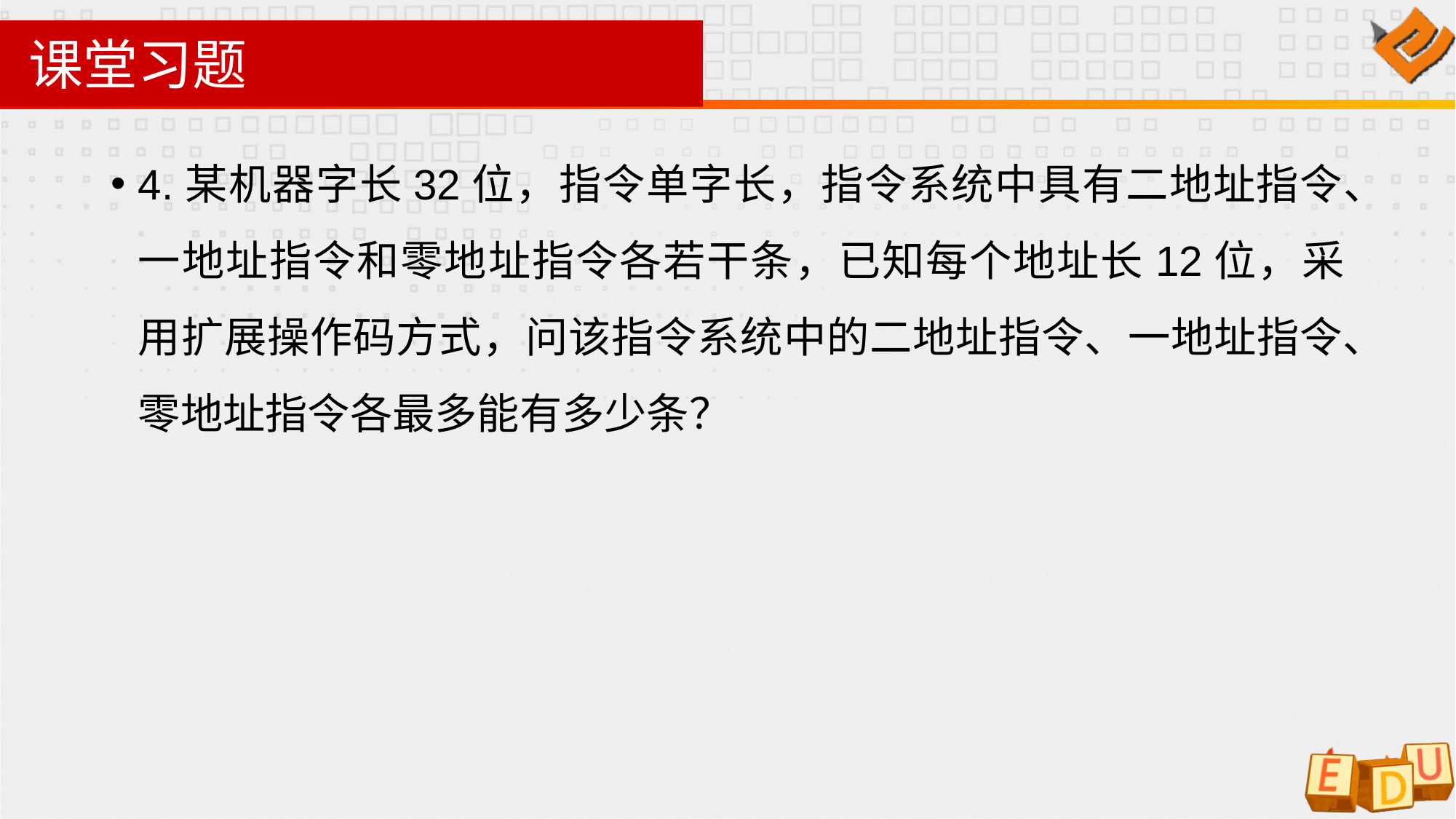

# 课堂习题
4.某机器字长32位，指令单字长，指令系统中具有二地址指令、一地址指令和零地址指令各若干条，已知每个地址长12位，采用扩展操作码方式，问该指令系统中的二地址指令、一地址指令、零地址指令各最多能有多少条？